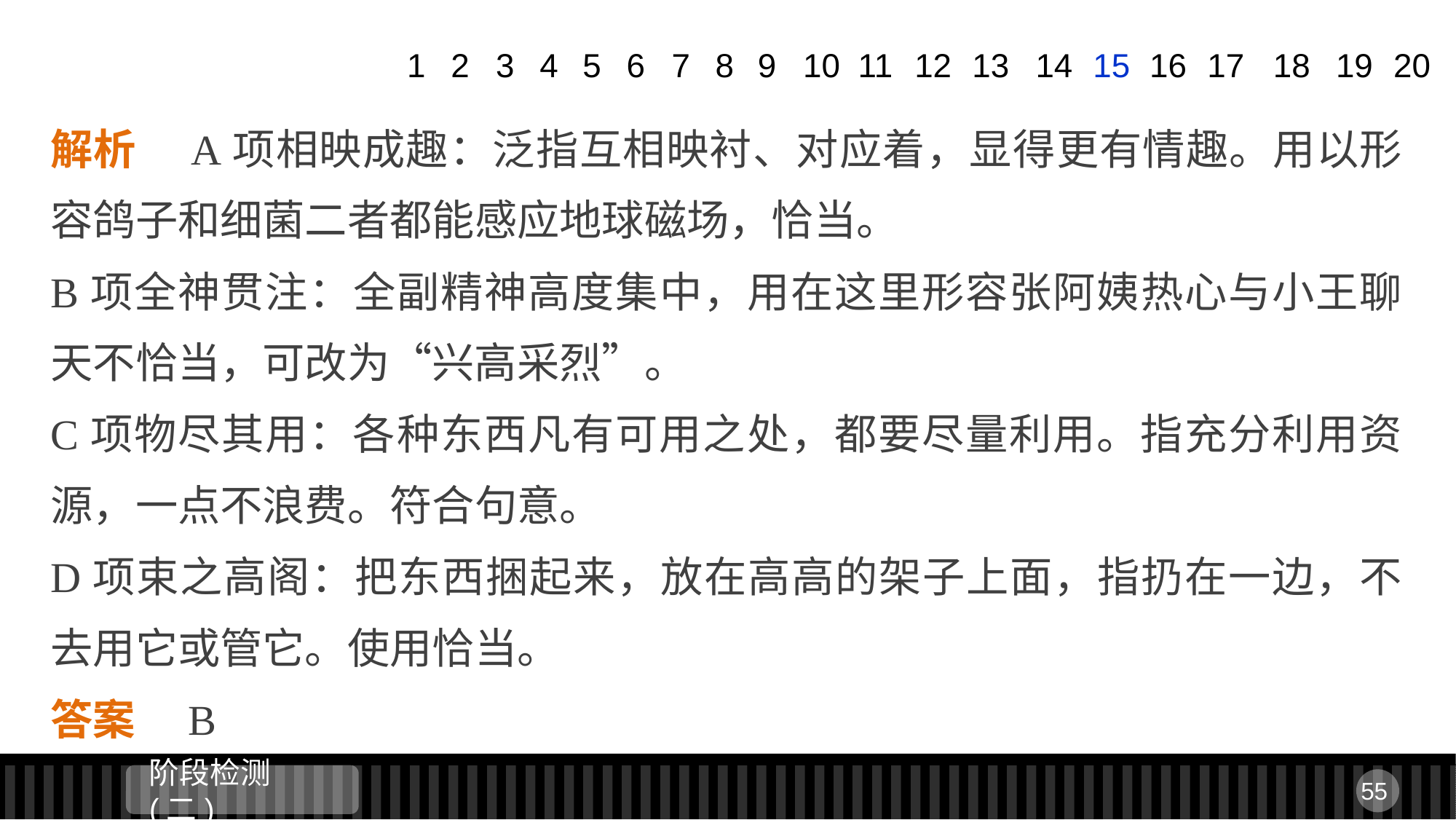

1
2
3
4
5
6
7
8
9
11
12
13
14
15
16
17
18
19
20
10
解析　A项相映成趣：泛指互相映衬、对应着，显得更有情趣。用以形容鸽子和细菌二者都能感应地球磁场，恰当。
B项全神贯注：全副精神高度集中，用在这里形容张阿姨热心与小王聊天不恰当，可改为“兴高采烈”。
C项物尽其用：各种东西凡有可用之处，都要尽量利用。指充分利用资源，一点不浪费。符合句意。
D项束之高阁：把东西捆起来，放在高高的架子上面，指扔在一边，不去用它或管它。使用恰当。
答案　B